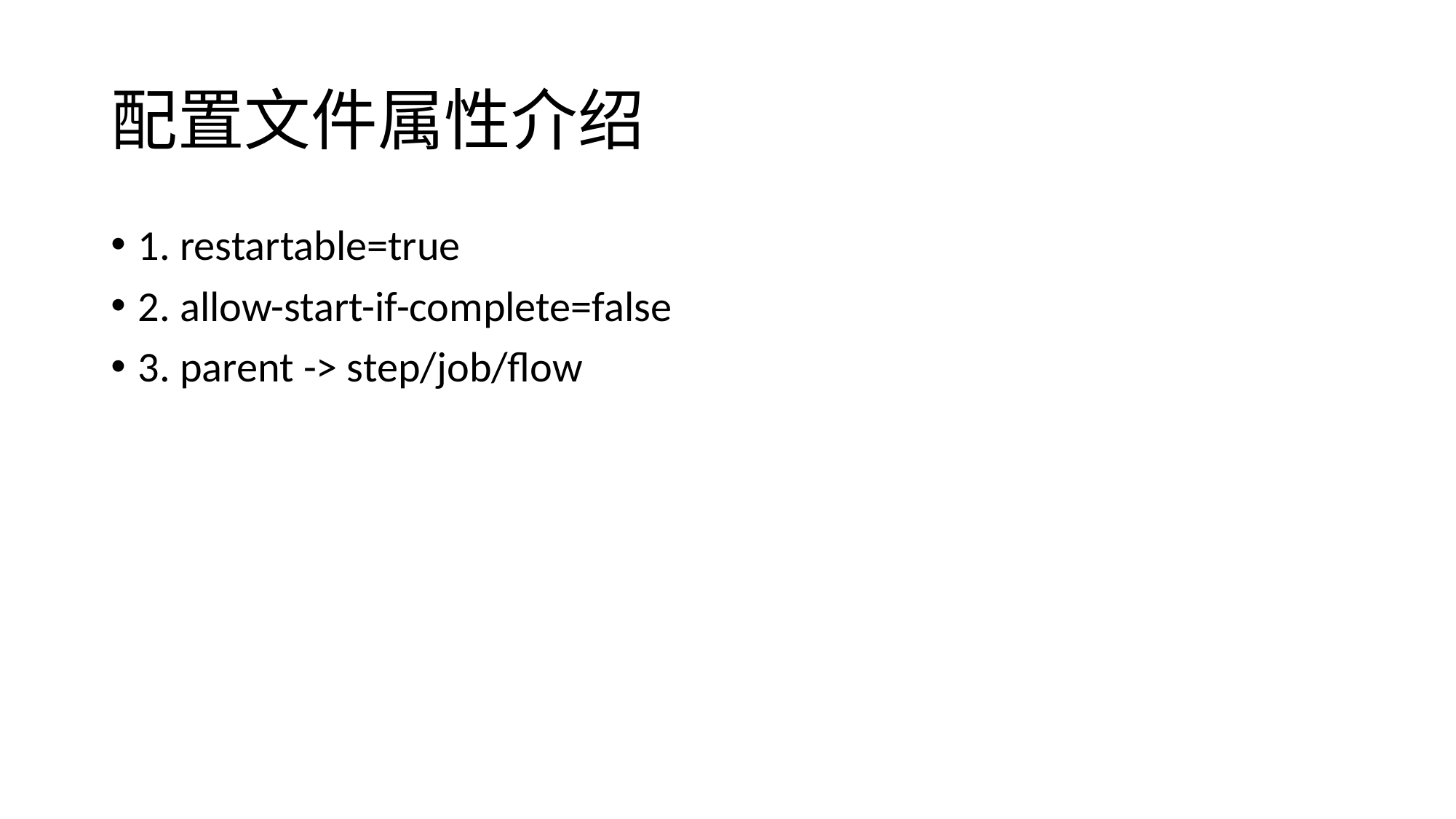

# 配置文件属性介绍
1. restartable=true
2. allow-start-if-complete=false
3. parent -> step/job/flow